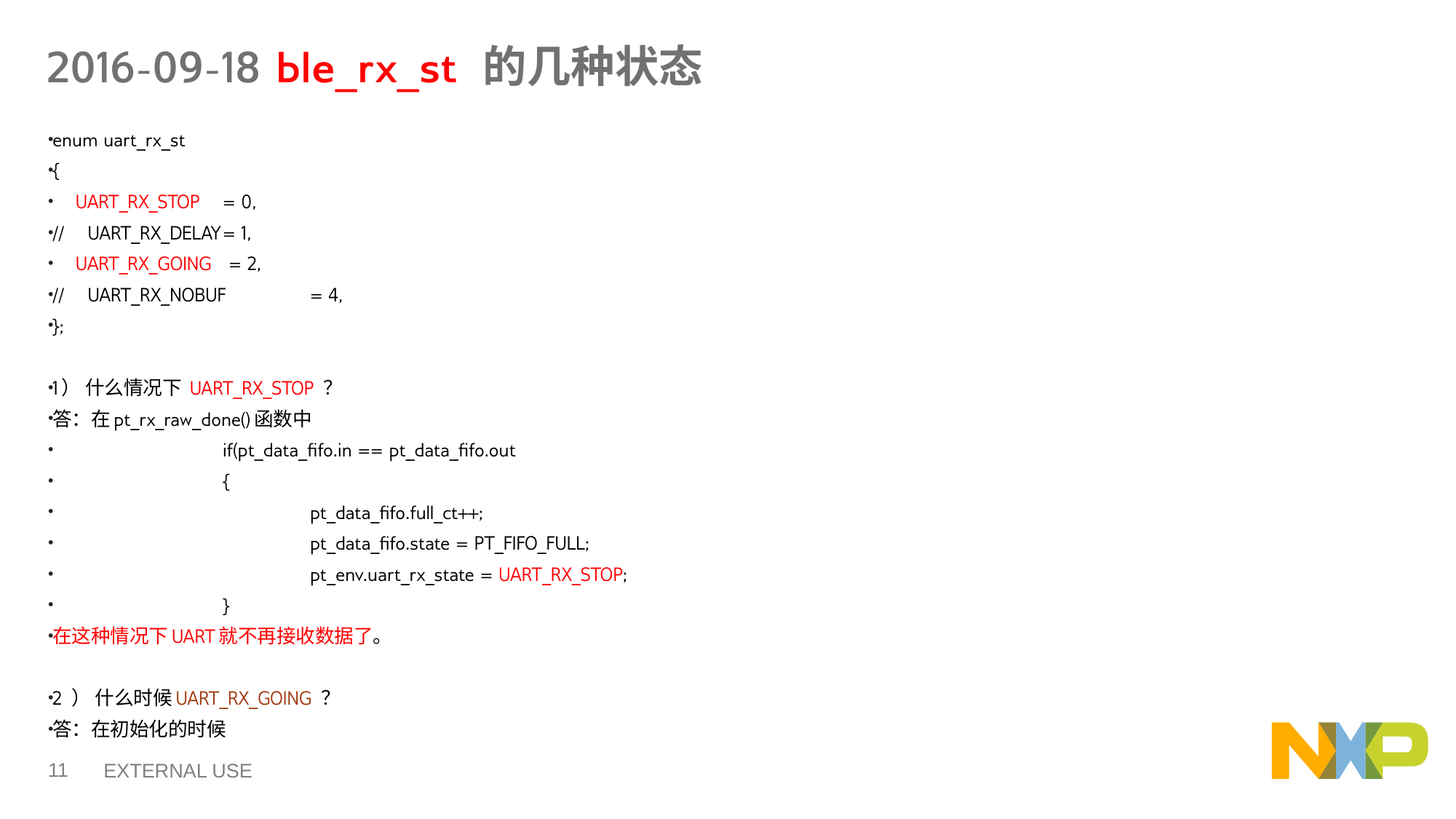

# 2016-09-18 ble_rx_st 的几种状态
enum uart_rx_st
{
    UART_RX_STOP	= 0,
//    UART_RX_DELAY	= 1,
    UART_RX_GOING   = 2,
//    UART_RX_NOBUF	= 4,
};

1） 什么情况下 UART_RX_STOP ？
答：在pt_rx_raw_done()函数中
		if(pt_data_fifo.in == pt_data_fifo.out
		{
			pt_data_fifo.full_ct++;
			pt_data_fifo.state = PT_FIFO_FULL;
			pt_env.uart_rx_state = UART_RX_STOP;
		}
在这种情况下UART就不再接收数据了。

2 ） 什么时候UART_RX_GOING ？
答：在初始化的时候